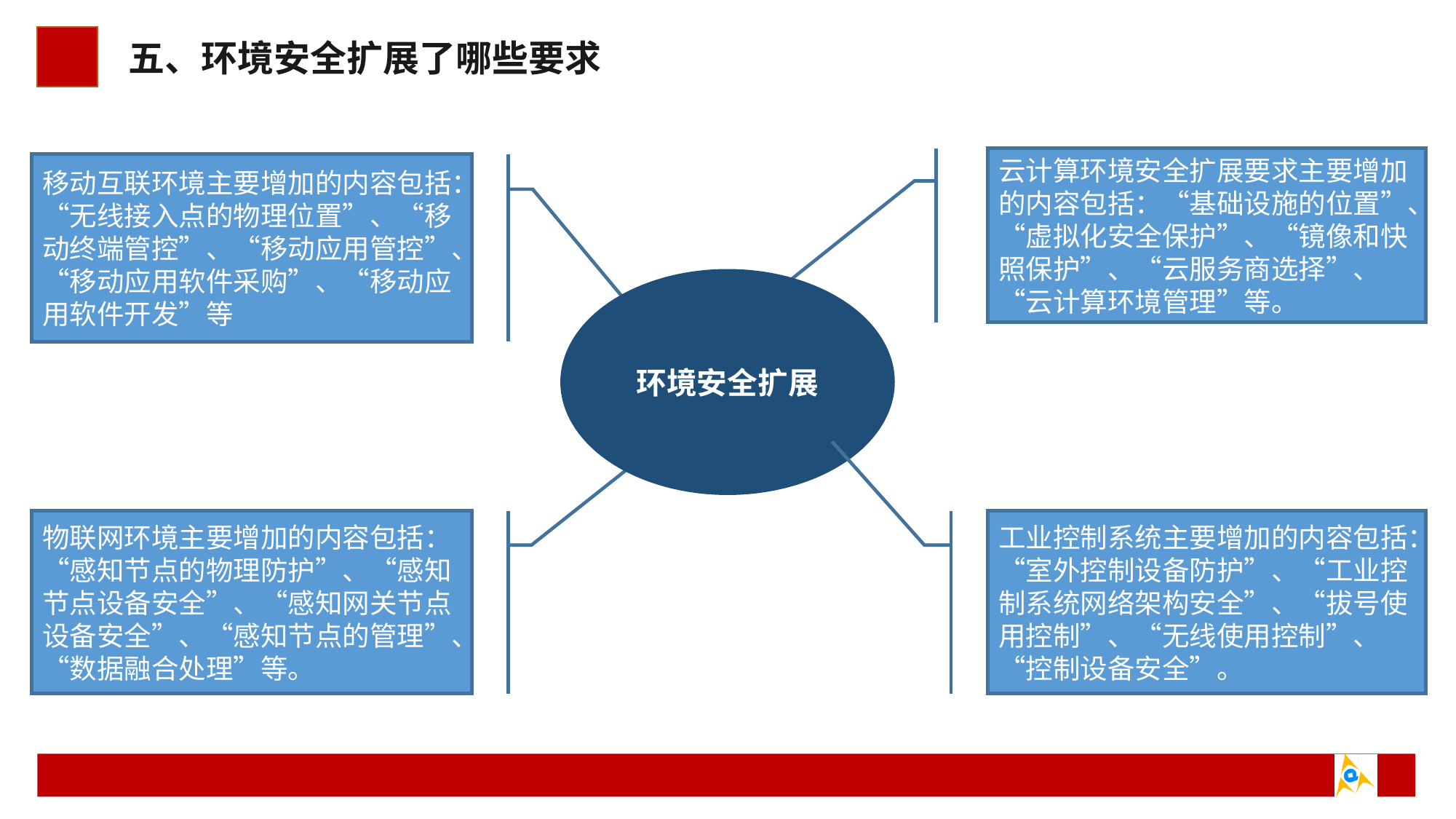

# 五、环境安全扩展了哪些要求
云计算环境安全扩展要求主要增加的内容包括：“基础设施的位置”、“虚拟化安全保护”、“镜像和快照保护”、“云服务商选择”、“云计算环境管理”等。
移动互联环境主要增加的内容包括：“无线接入点的物理位置”、“移动终端管控”、“移动应用管控”、“移动应用软件采购”、“移动应用软件开发”等
环境安全扩展
物联网环境主要增加的内容包括：“感知节点的物理防护”、“感知节点设备安全”、“感知网关节点设备安全”、“感知节点的管理”、“数据融合处理”等。
工业控制系统主要增加的内容包括：“室外控制设备防护”、“工业控制系统网络架构安全”、“拔号使用控制”、“无线使用控制”、“控制设备安全”。